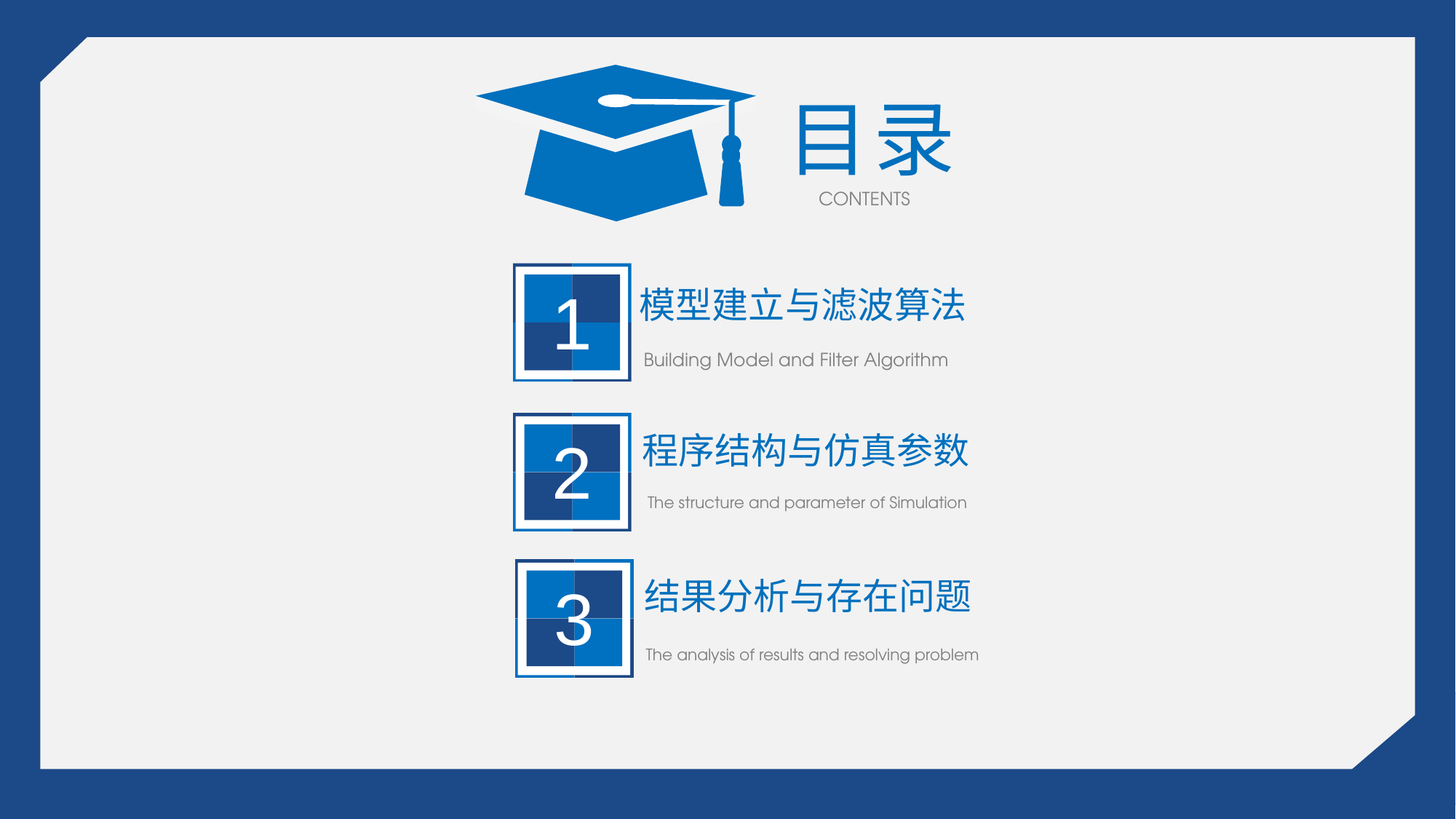

目录
CONTENTS

1
模型建立与滤波算法
Building Model and Filter Algorithm

2
程序结构与仿真参数
The structure and parameter of Simulation

3
结果分析与存在问题
The analysis of results and resolving problem